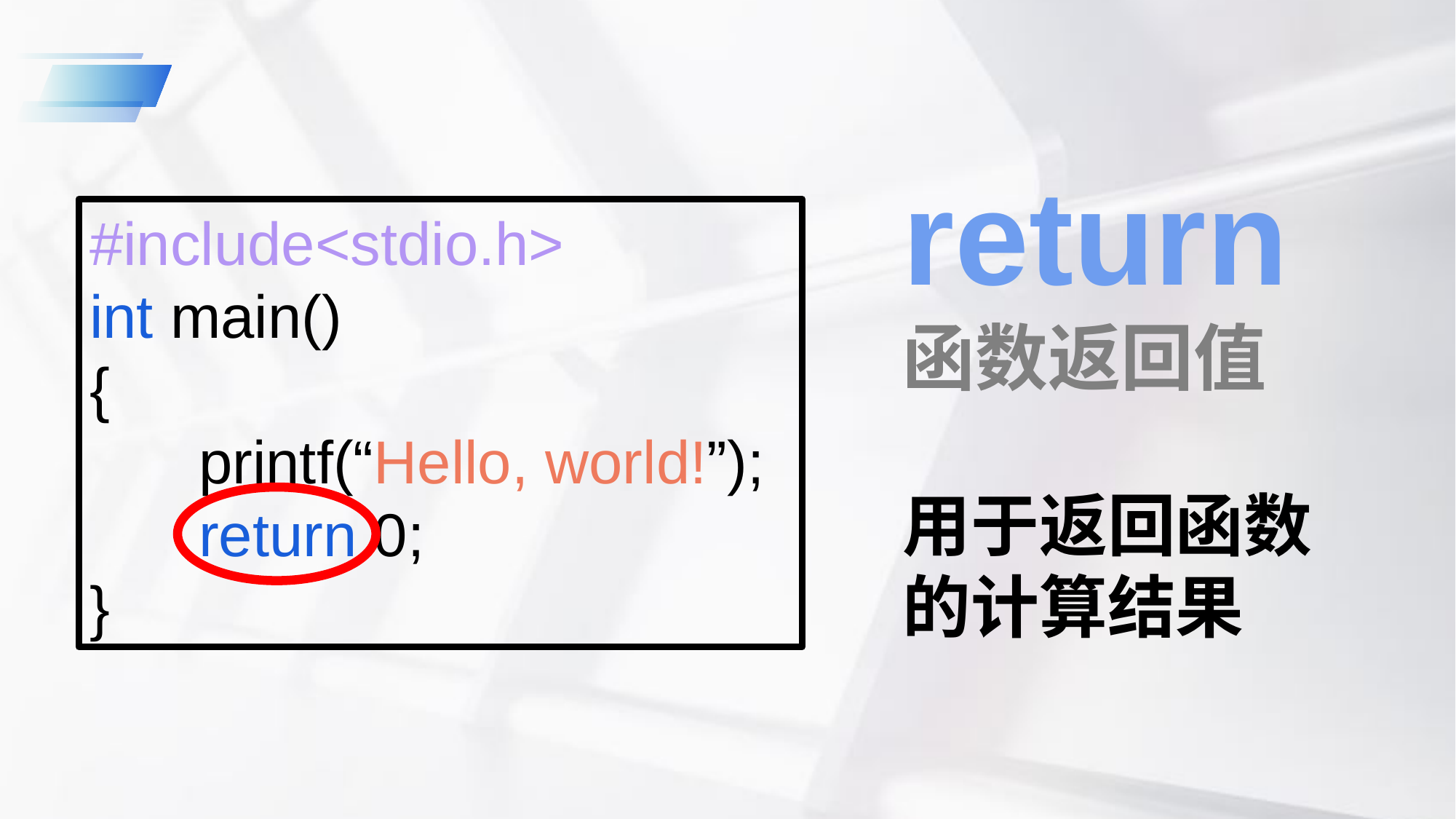

return  函数返回值
#include<stdio.h>
int main()
{
	printf(“Hello, world!”);
	return 0;
}
用于返回函数的计算结果